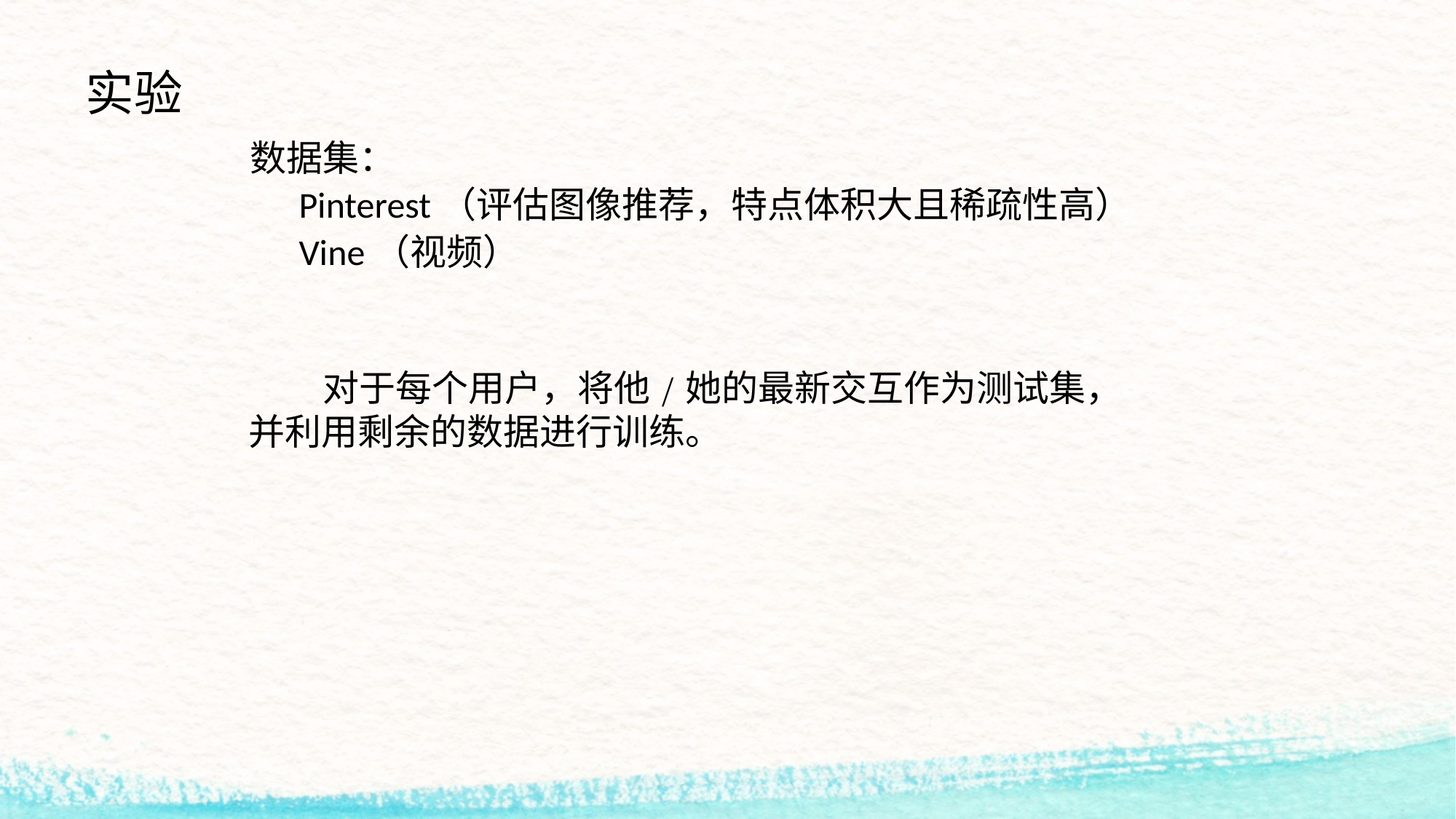

实验
数据集：
      Pinterest（评估图像推荐，特点体积大且稀疏性高）
      Vine（视频）
        对于每个用户，将他/她的最新交互作为测试集，并利用剩余的数据进行训练。